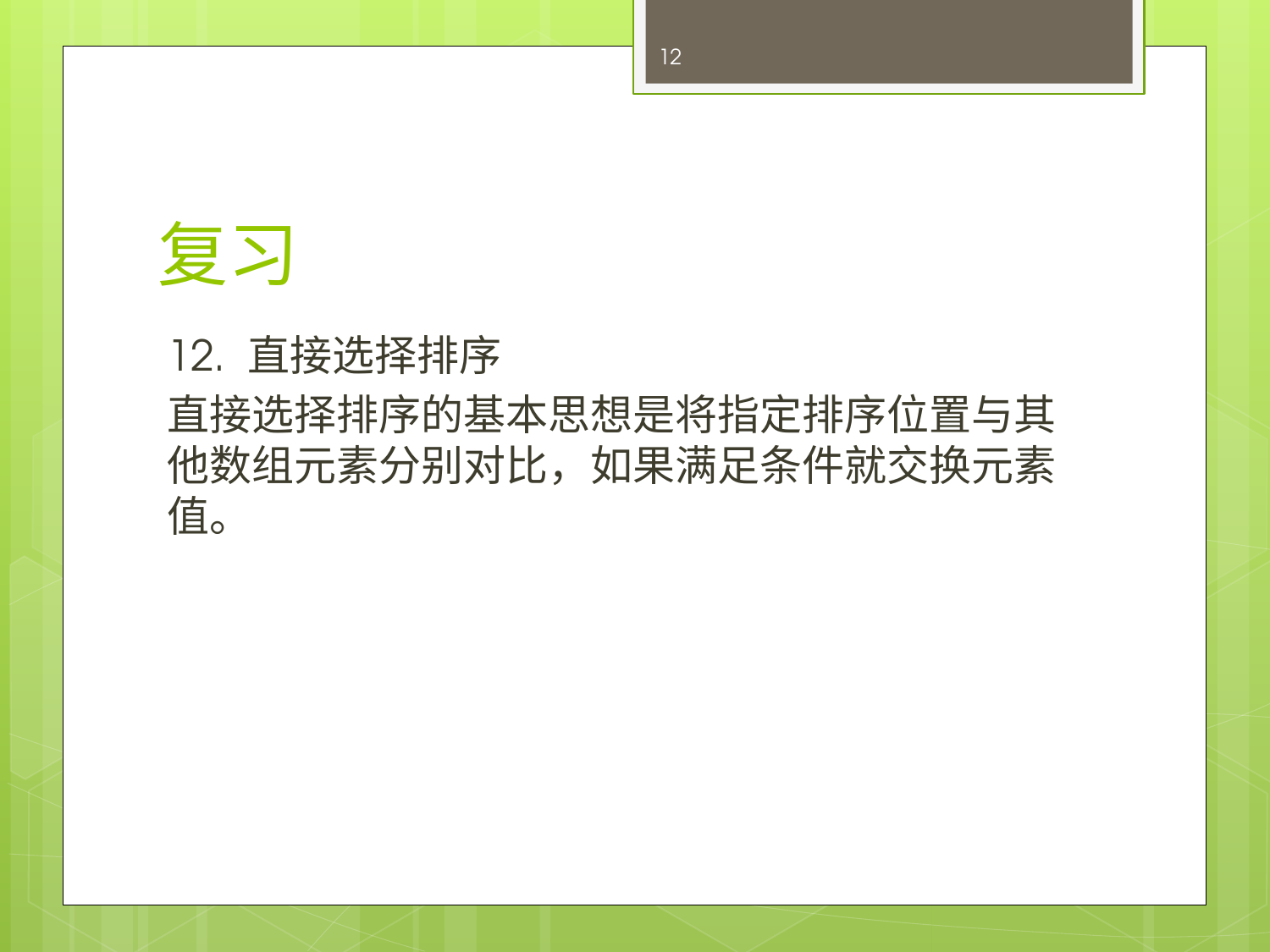

12
# 复习
12. 直接选择排序
直接选择排序的基本思想是将指定排序位置与其他数组元素分别对比，如果满足条件就交换元素值。